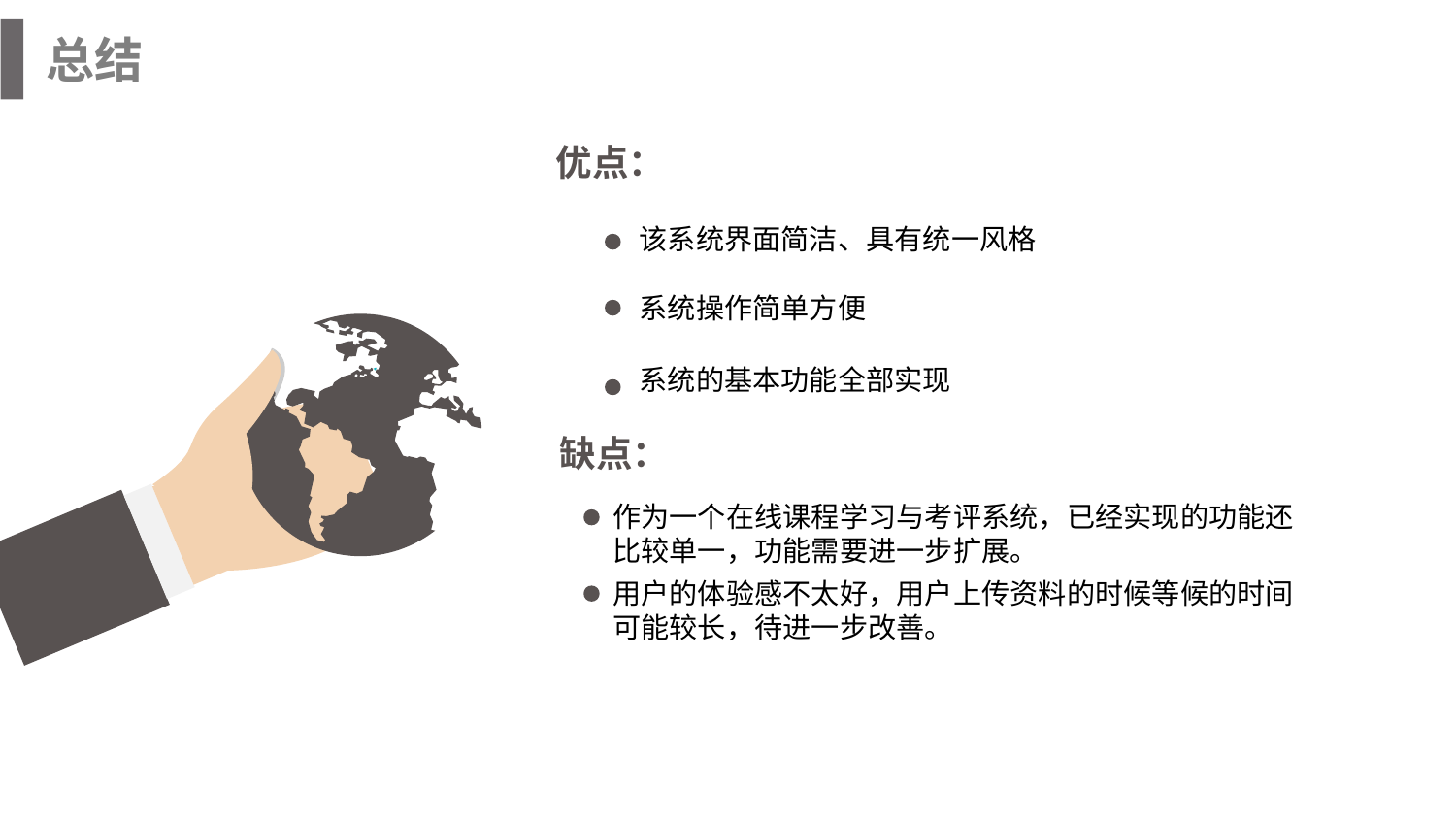

总结
优点：
该系统界面简洁、具有统一风格

系统操作简单方便

系统的基本功能全部实现

缺点：
作为一个在线课程学习与考评系统，已经实现的功能还比较单一，功能需要进一步扩展。

用户的体验感不太好，用户上传资料的时候等候的时间可能较长，待进一步改善。